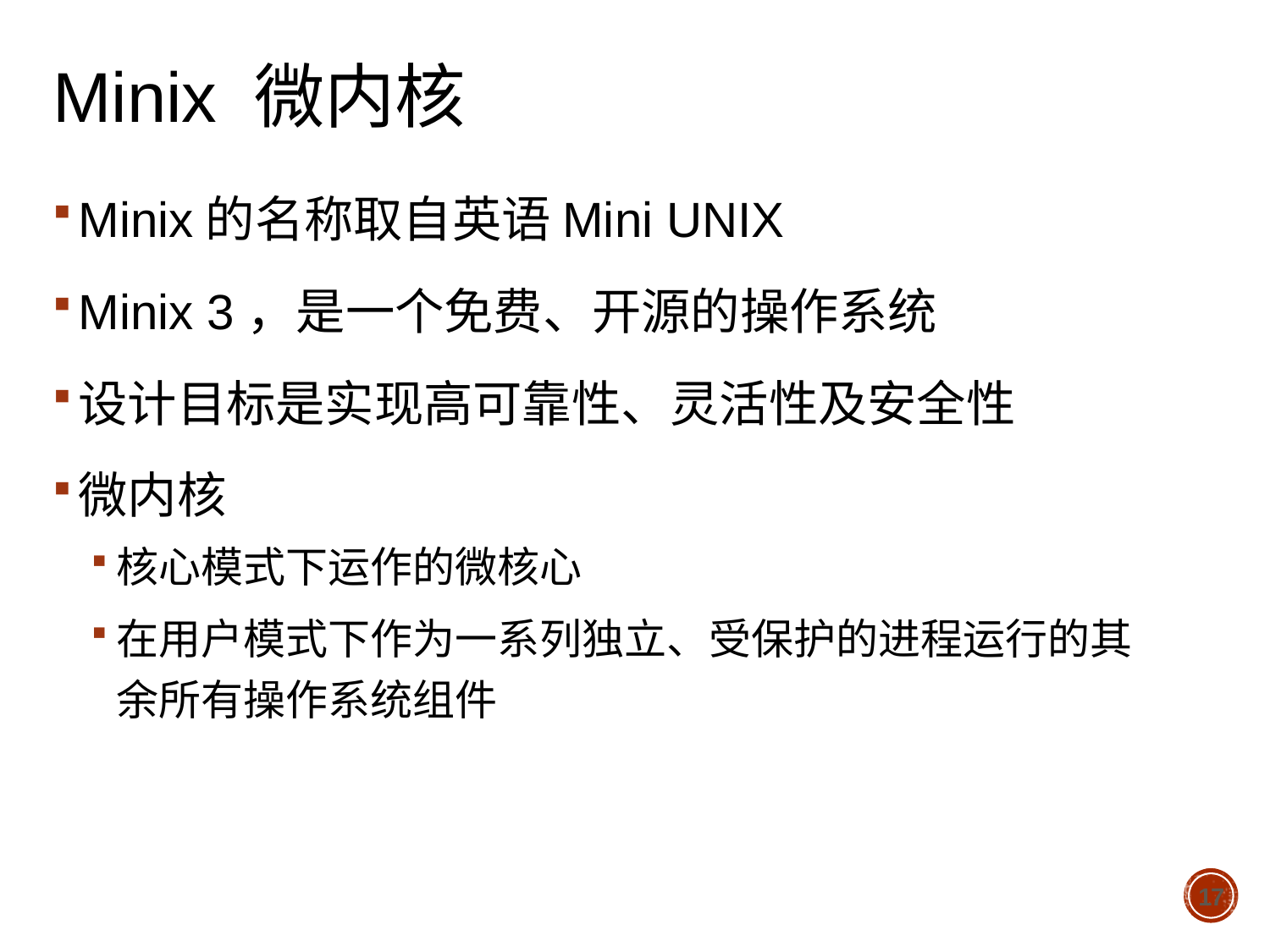

# Minix 微内核
Minix的名称取自英语Mini UNIX
Minix 3，是一个免费、开源的操作系统
设计目标是实现高可靠性、灵活性及安全性
微内核
核心模式下运作的微核心
在用户模式下作为一系列独立、受保护的进程运行的其余所有操作系统组件
17